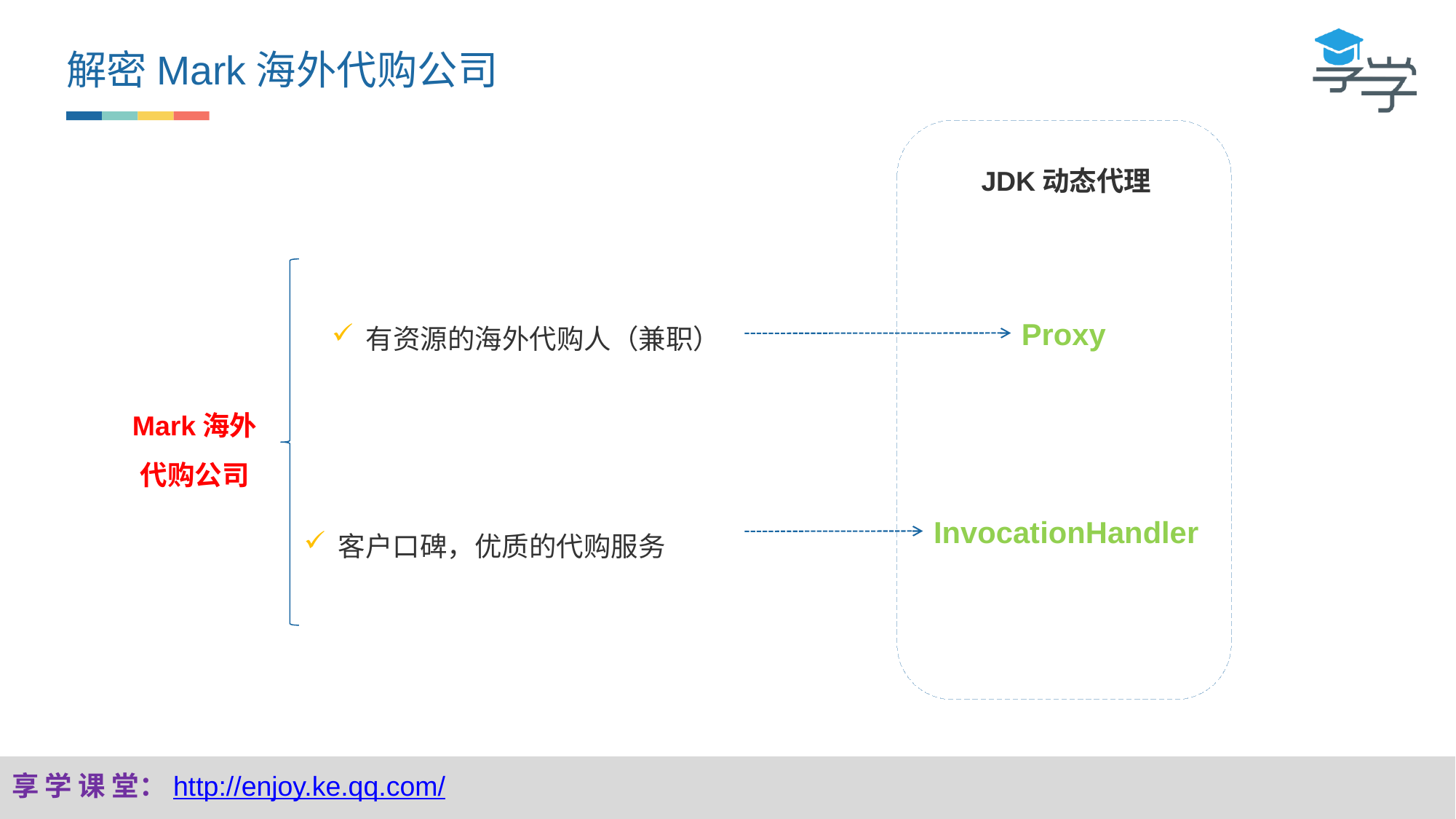

解密Mark海外代购公司

JDK动态代理

有资源的海外代购人（兼职）
Proxy
Mark海外
代购公司
InvocationHandler
客户口碑，优质的代购服务